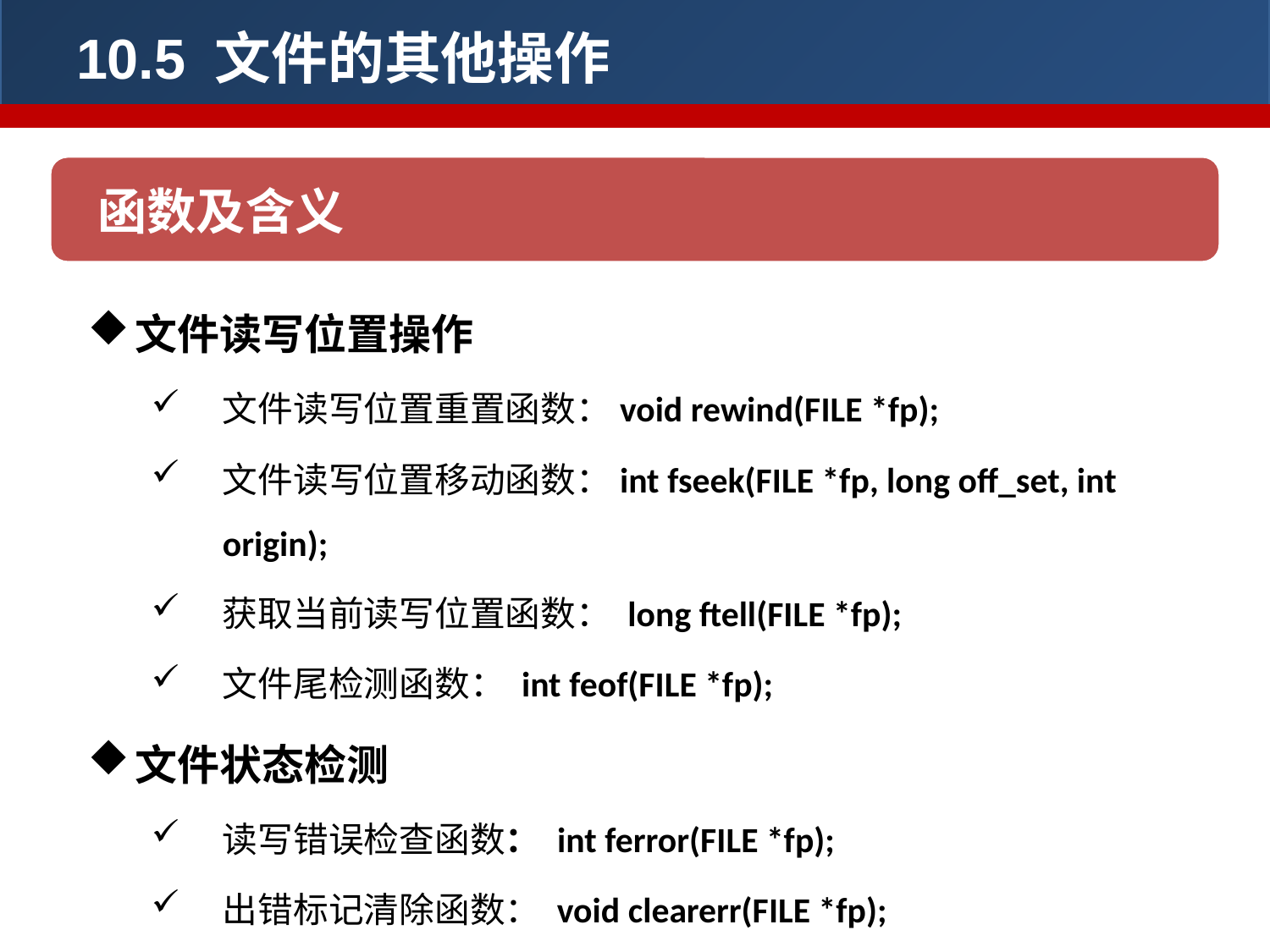

10.5 文件的其他操作
函数及含义
文件读写位置操作
文件读写位置重置函数：void rewind(FILE *fp);
文件读写位置移动函数：int fseek(FILE *fp, long off_set, int origin);
获取当前读写位置函数： long ftell(FILE *fp);
文件尾检测函数： int feof(FILE *fp);
文件状态检测
读写错误检查函数： int ferror(FILE *fp);
出错标记清除函数： void clearerr(FILE *fp);